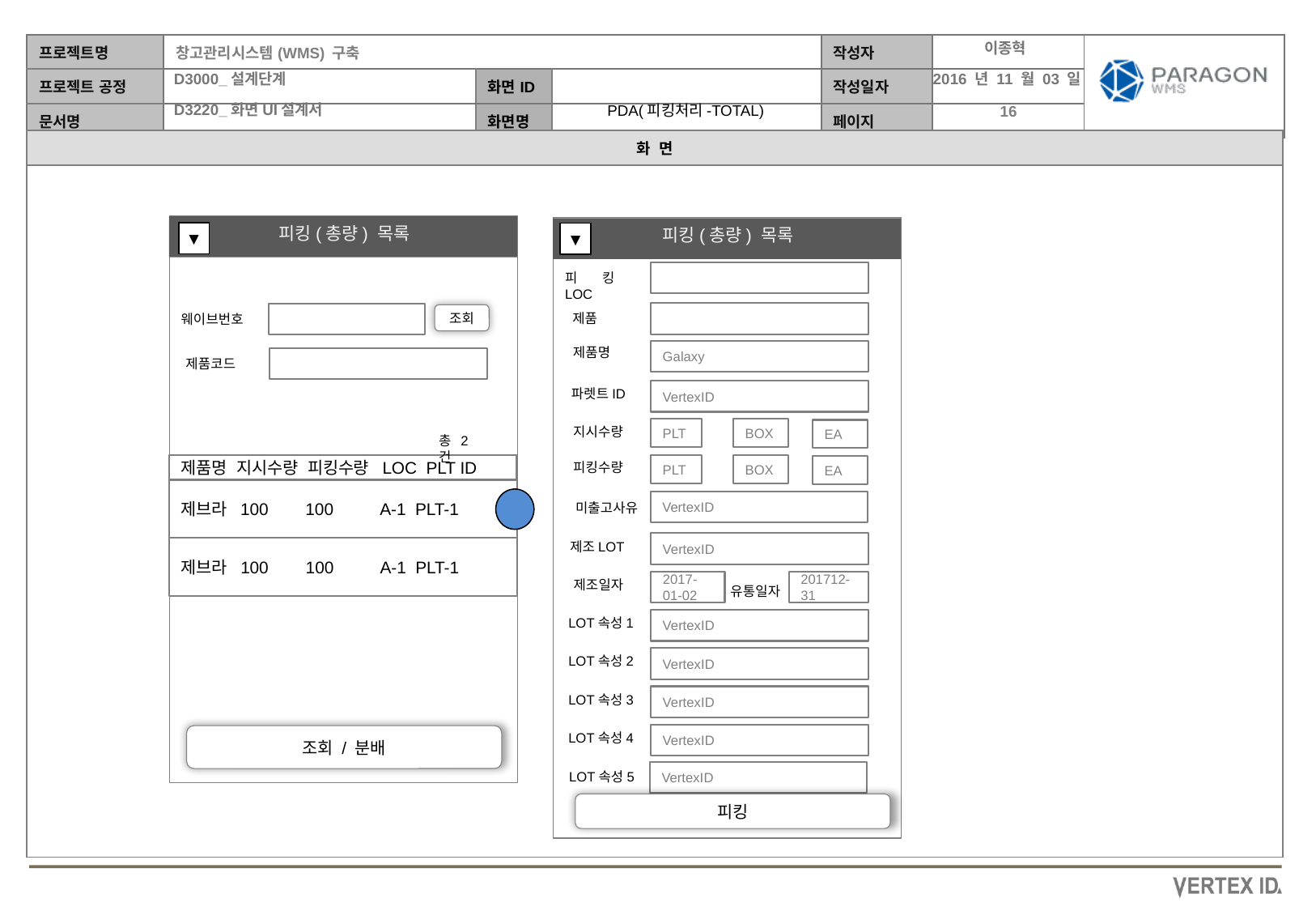

이종혁
2016 년 11 월 03 일
PDA(피킹처리-TOTAL)

피킹(총량) 목록

피킹(총량) 목록
▼
▼

피킹LOC

제품
웨이브번호
조회
제품명
Galaxy

제품코드
파렛트ID
VertexID
지시수량
PLT
BOX
EA
총2건
피킹수량
PLT
제품명  지시수량  피킹수량  LOC  PLT ID
BOX
EA
제브라  100        100          A-1  PLT-1

VertexID
미출고사유
제조LOT
VertexID
제브라  100        100          A-1  PLT-1
제조일자
2017-01-02
201712-31
유통일자
LOT속성1
VertexID
LOT속성2
VertexID
LOT속성3
VertexID
LOT속성4
VertexID
조회 / 분배
VertexID
LOT속성5
피킹